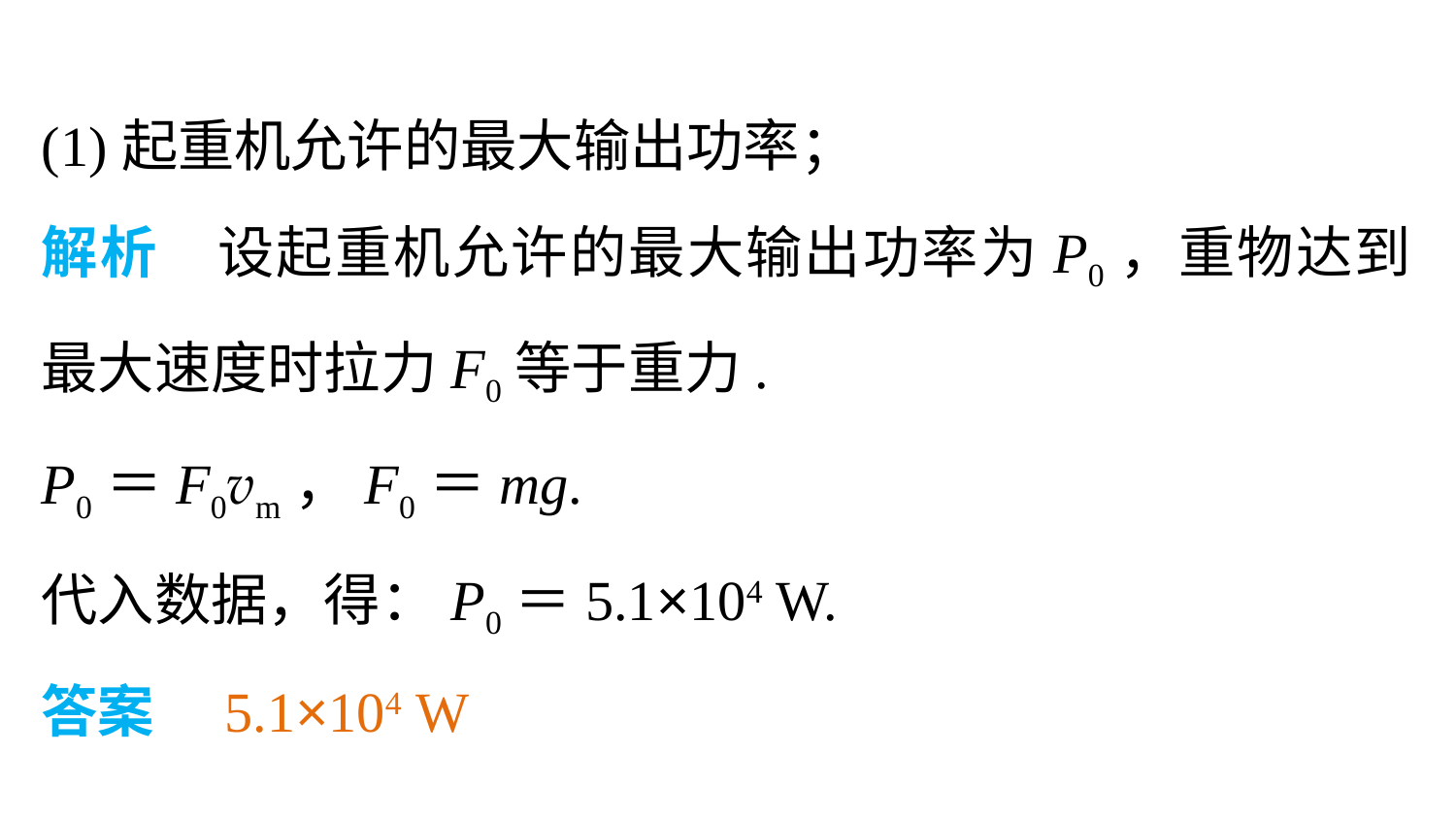

(1)起重机允许的最大输出功率；
解析　设起重机允许的最大输出功率为P0，重物达到最大速度时拉力F0等于重力.
P0＝F0vm，F0＝mg.
代入数据，得：P0＝5.1×104 W.
答案　5.1×104 W